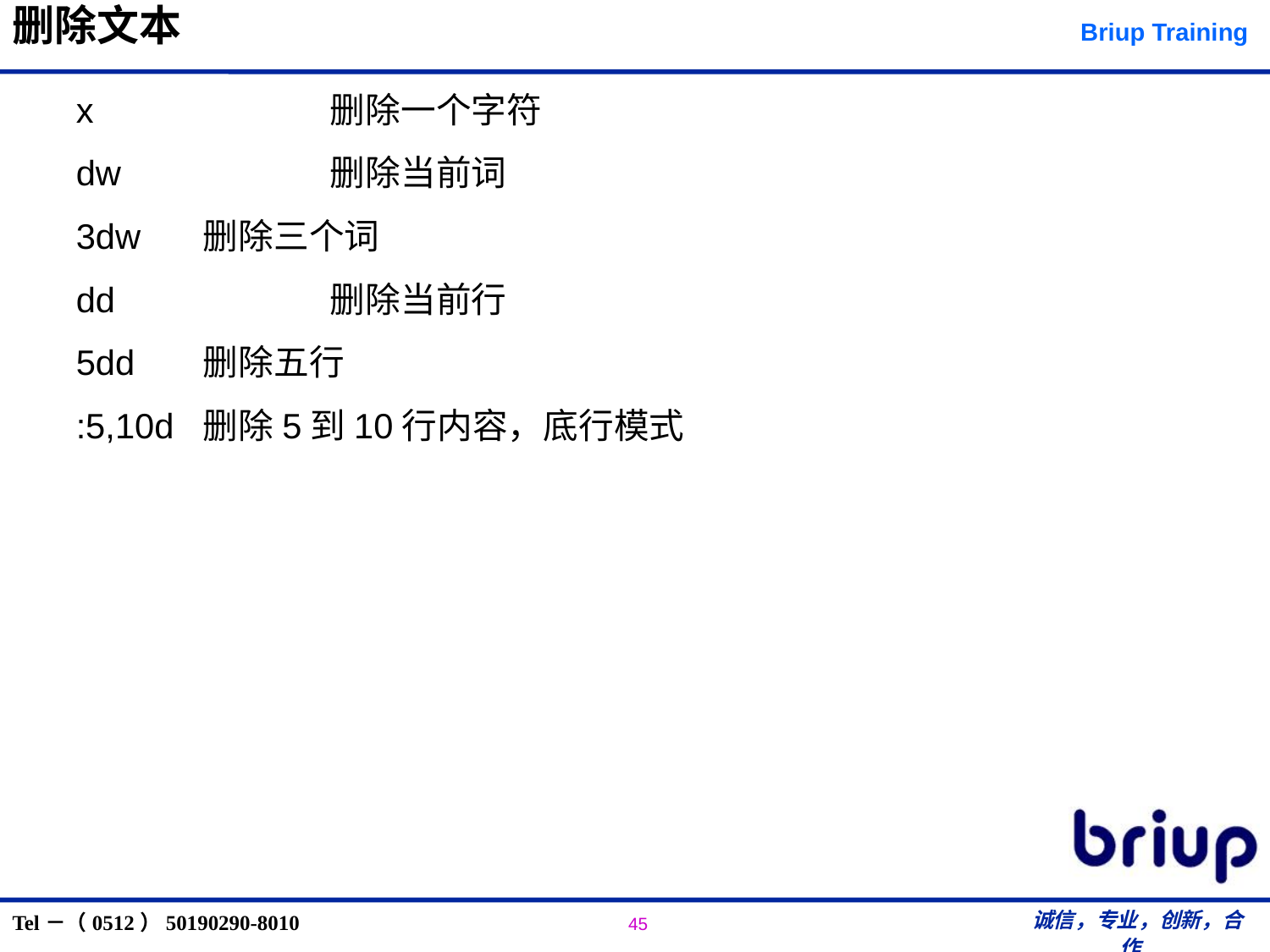

# 删除文本
x		删除一个字符
dw		删除当前词
3dw	删除三个词
dd		删除当前行
5dd	删除五行
:5,10d	删除5到10行内容，底行模式